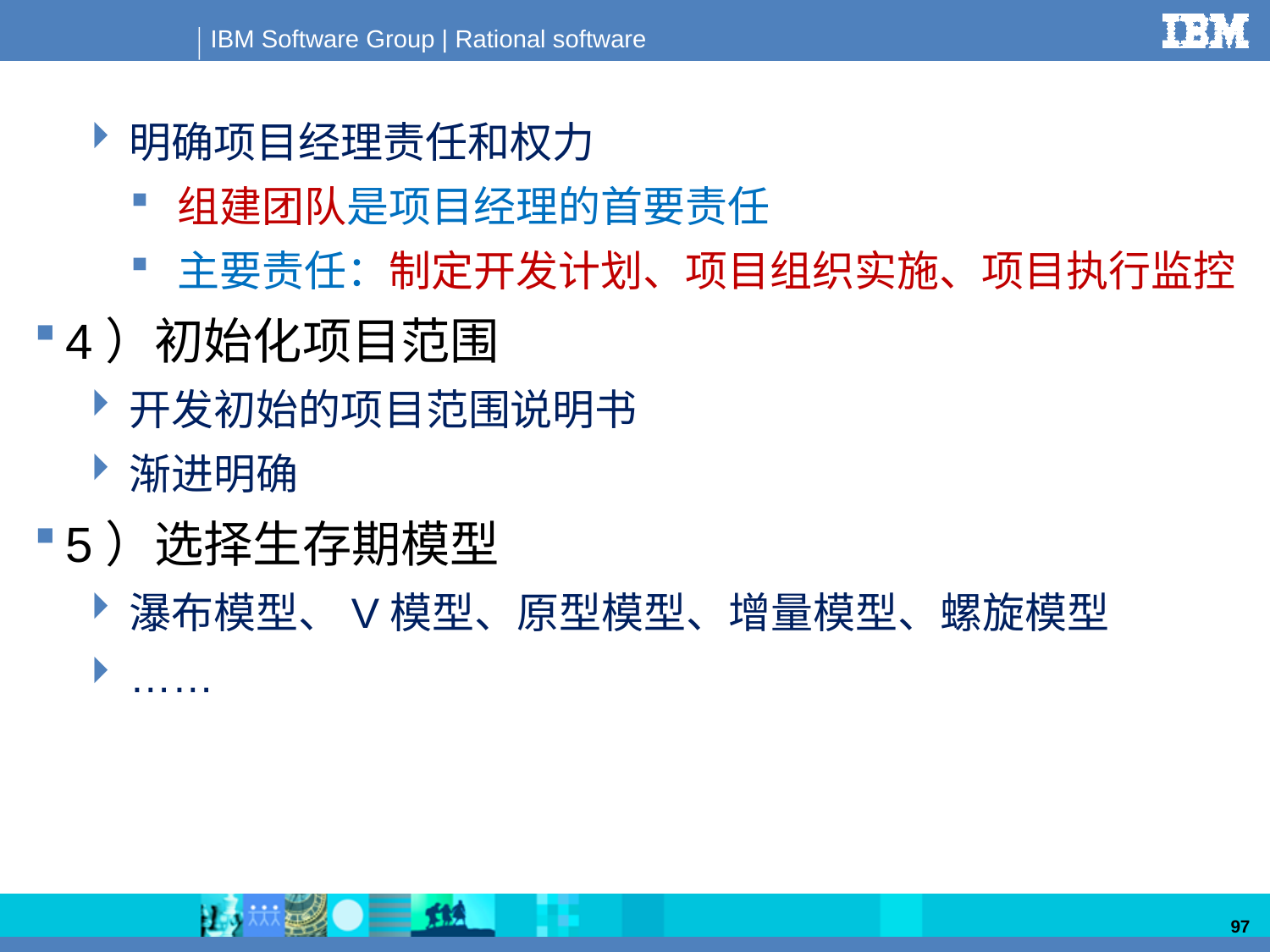

明确项目经理责任和权力
组建团队是项目经理的首要责任
主要责任：制定开发计划、项目组织实施、项目执行监控
4）初始化项目范围
开发初始的项目范围说明书
渐进明确
5）选择生存期模型
瀑布模型、V模型、原型模型、增量模型、螺旋模型
……
97